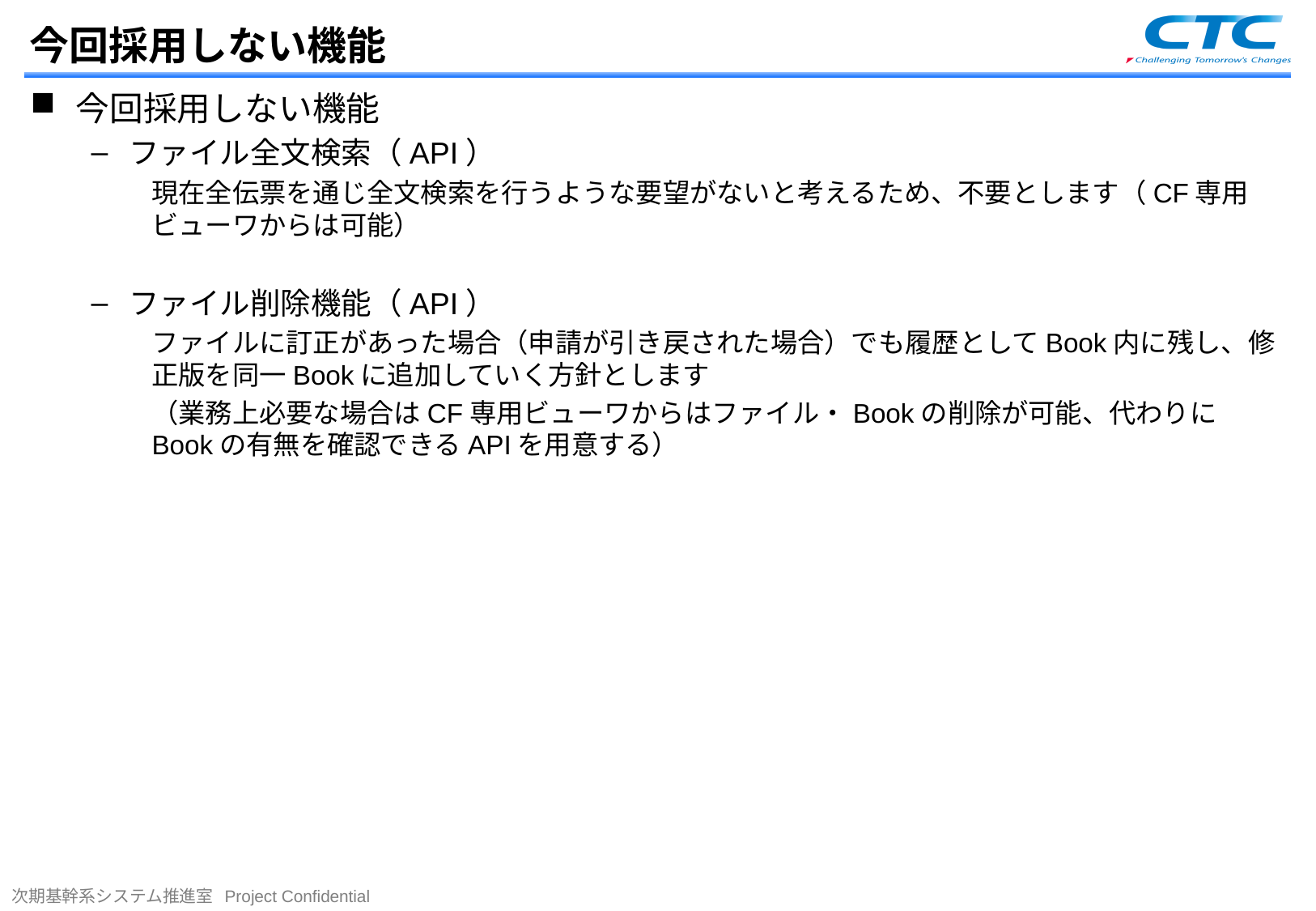

# 今回採用しない機能
今回採用しない機能
ファイル全文検索（API）
現在全伝票を通じ全文検索を行うような要望がないと考えるため、不要とします（CF専用ビューワからは可能）

ファイル削除機能（API）
ファイルに訂正があった場合（申請が引き戻された場合）でも履歴としてBook内に残し、修正版を同一Bookに追加していく方針とします
（業務上必要な場合はCF専用ビューワからはファイル・Bookの削除が可能、代わりにBookの有無を確認できるAPIを用意する）